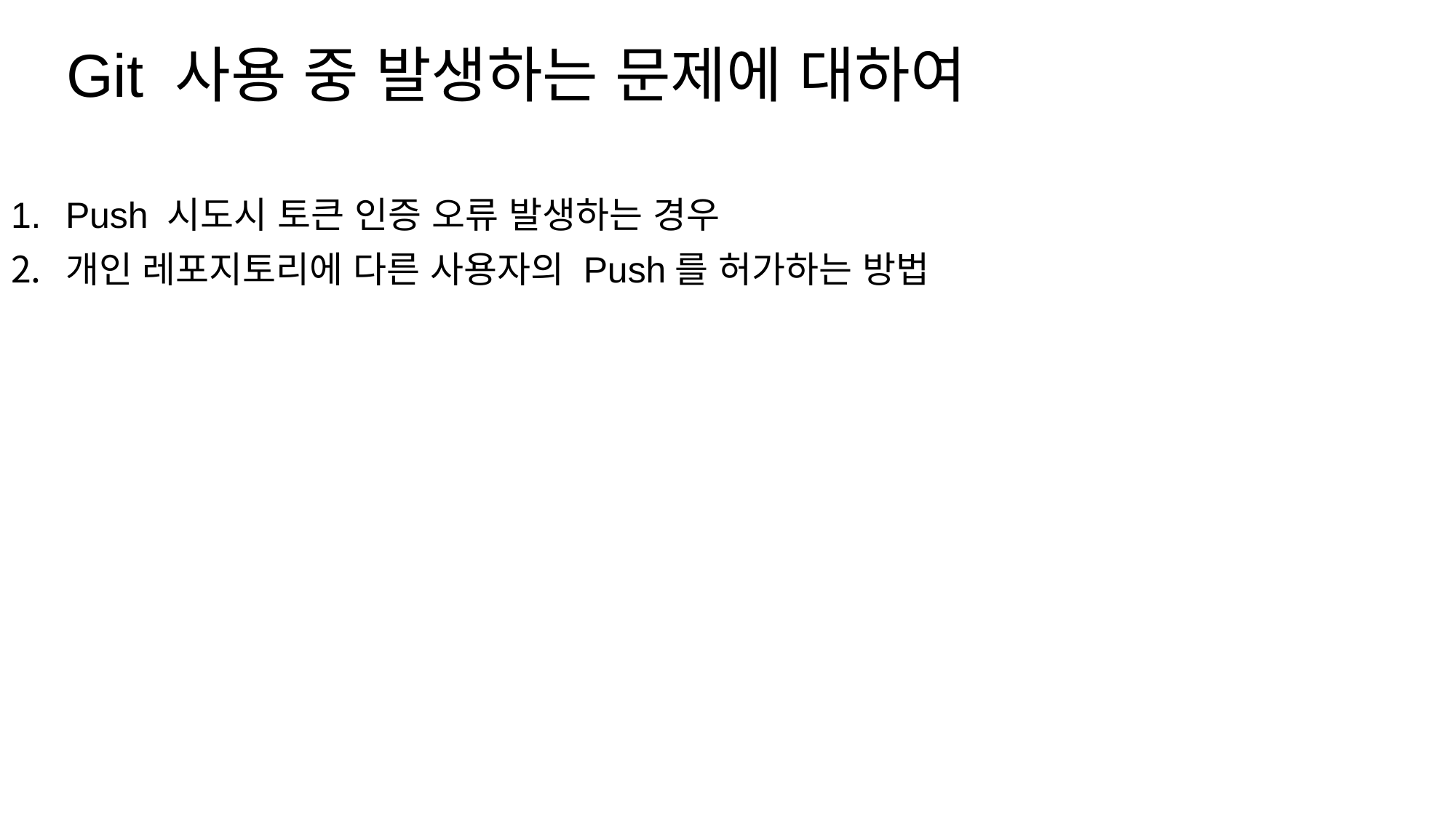

# Git 사용 중 발생하는 문제에 대하여
Push 시도시 토큰 인증 오류 발생하는 경우
개인 레포지토리에 다른 사용자의 Push를 허가하는 방법